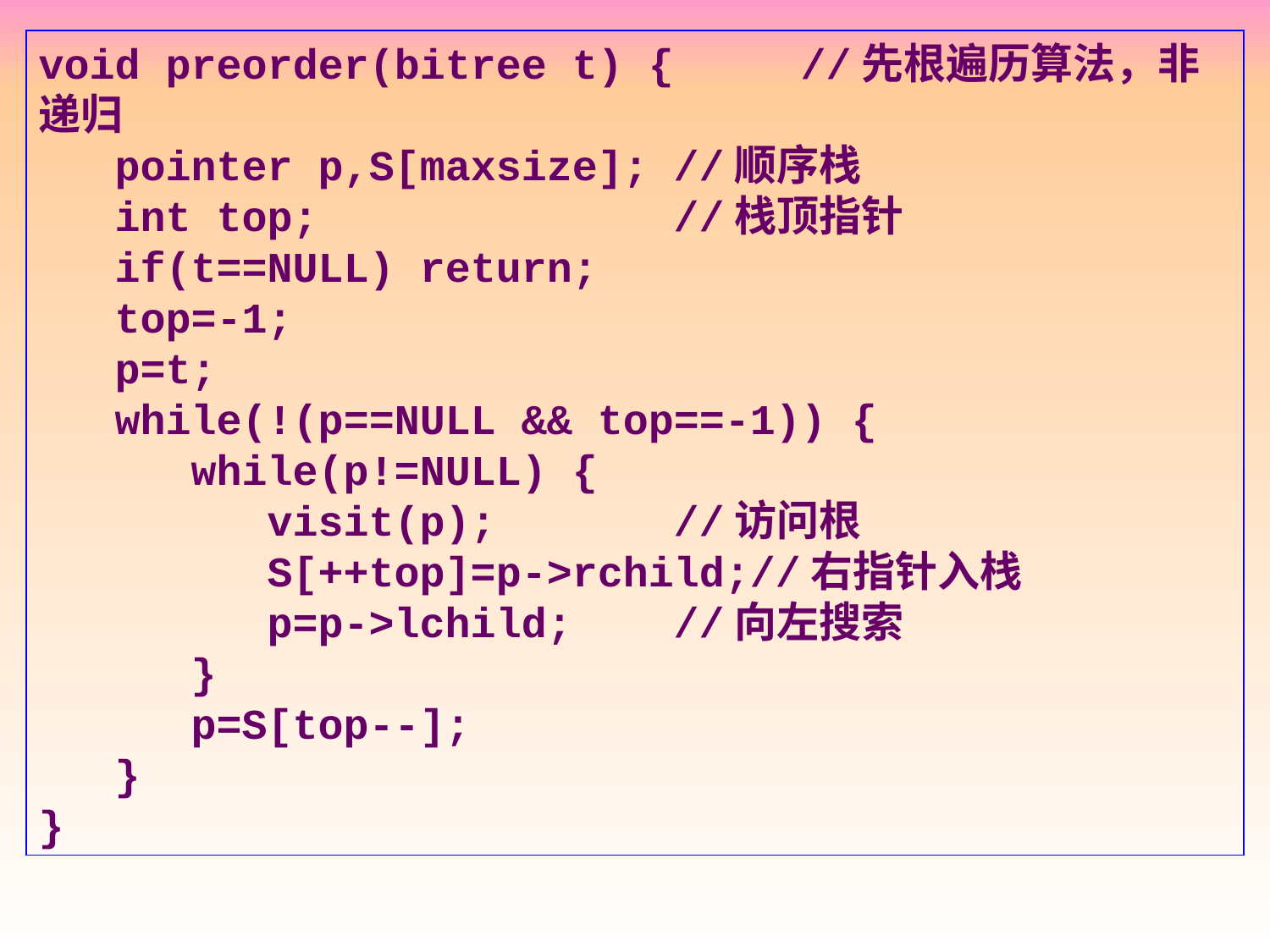

void preorder(bitree t) {	//先根遍历算法，非递归
   pointer p,S[maxsize];	//顺序栈
   int top;			//栈顶指针
   if(t==NULL) return;
   top=-1;
   p=t;
   while(!(p==NULL && top==-1)) {
      while(p!=NULL) {
         visit(p); 		//访问根
         S[++top]=p->rchild;//右指针入栈
         p=p->lchild; 	//向左搜索
      }
      p=S[top--];
   }
}